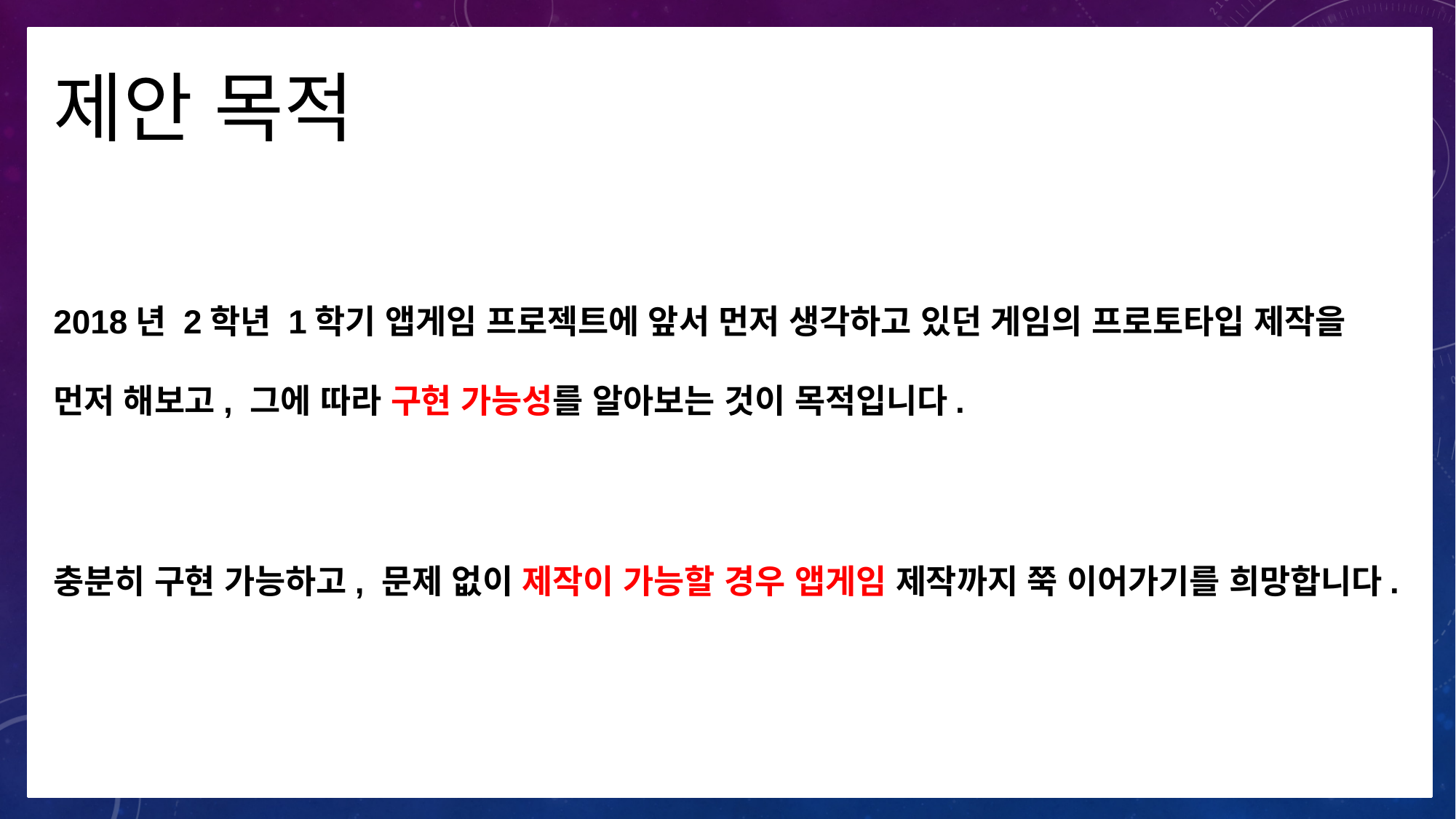

제안 목적

2018년 2학년 1학기 앱게임 프로젝트에 앞서 먼저 생각하고 있던 게임의 프로토타입 제작을 먼저 해보고, 그에 따라 구현 가능성를 알아보는 것이 목적입니다.

충분히 구현 가능하고, 문제 없이 제작이 가능할 경우 앱게임 제작까지 쭉 이어가기를 희망합니다.